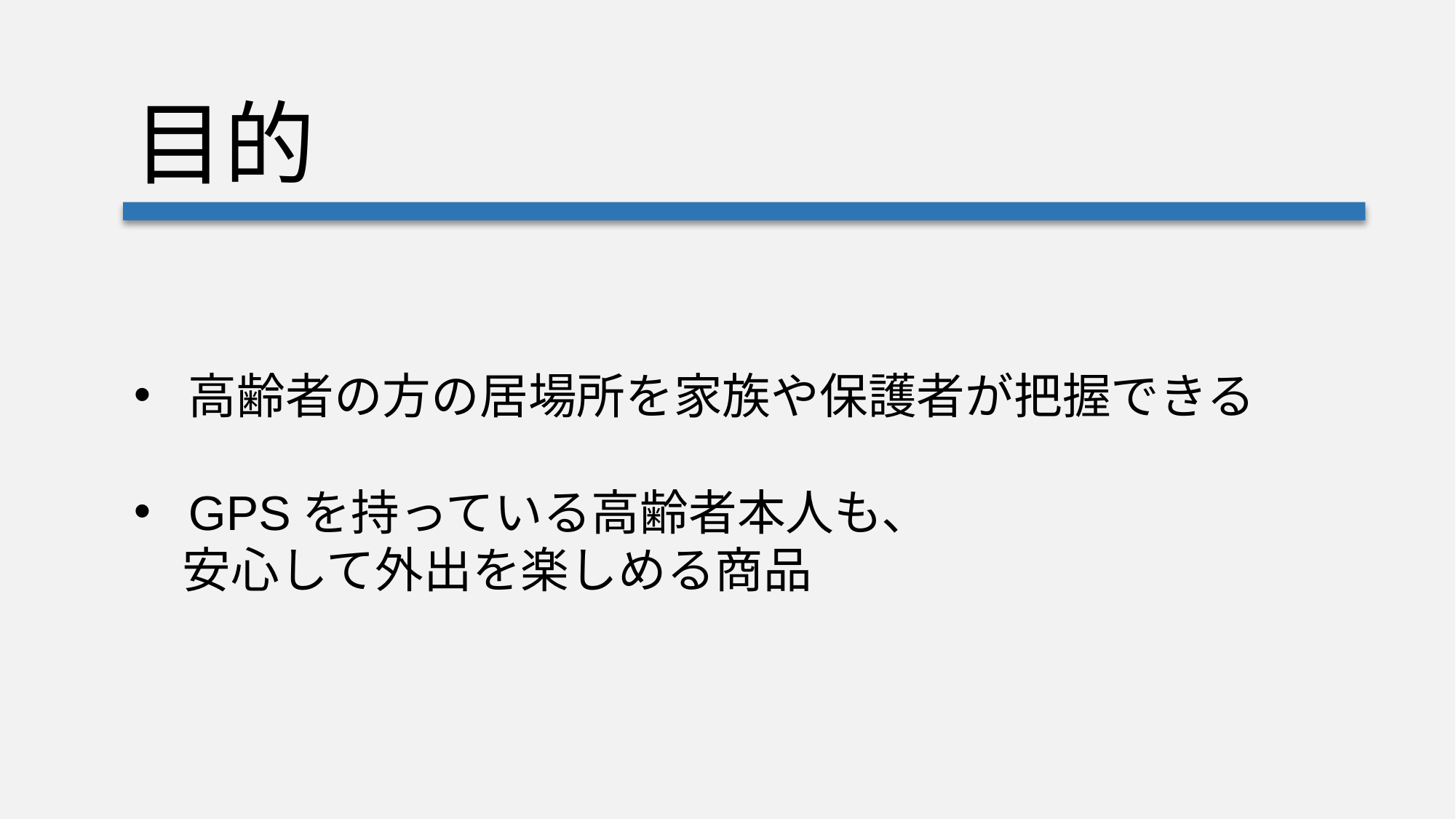

目的

高齢者の方の居場所を家族や保護者が把握できる

GPSを持っている高齢者本人も、
　安心して外出を楽しめる商品